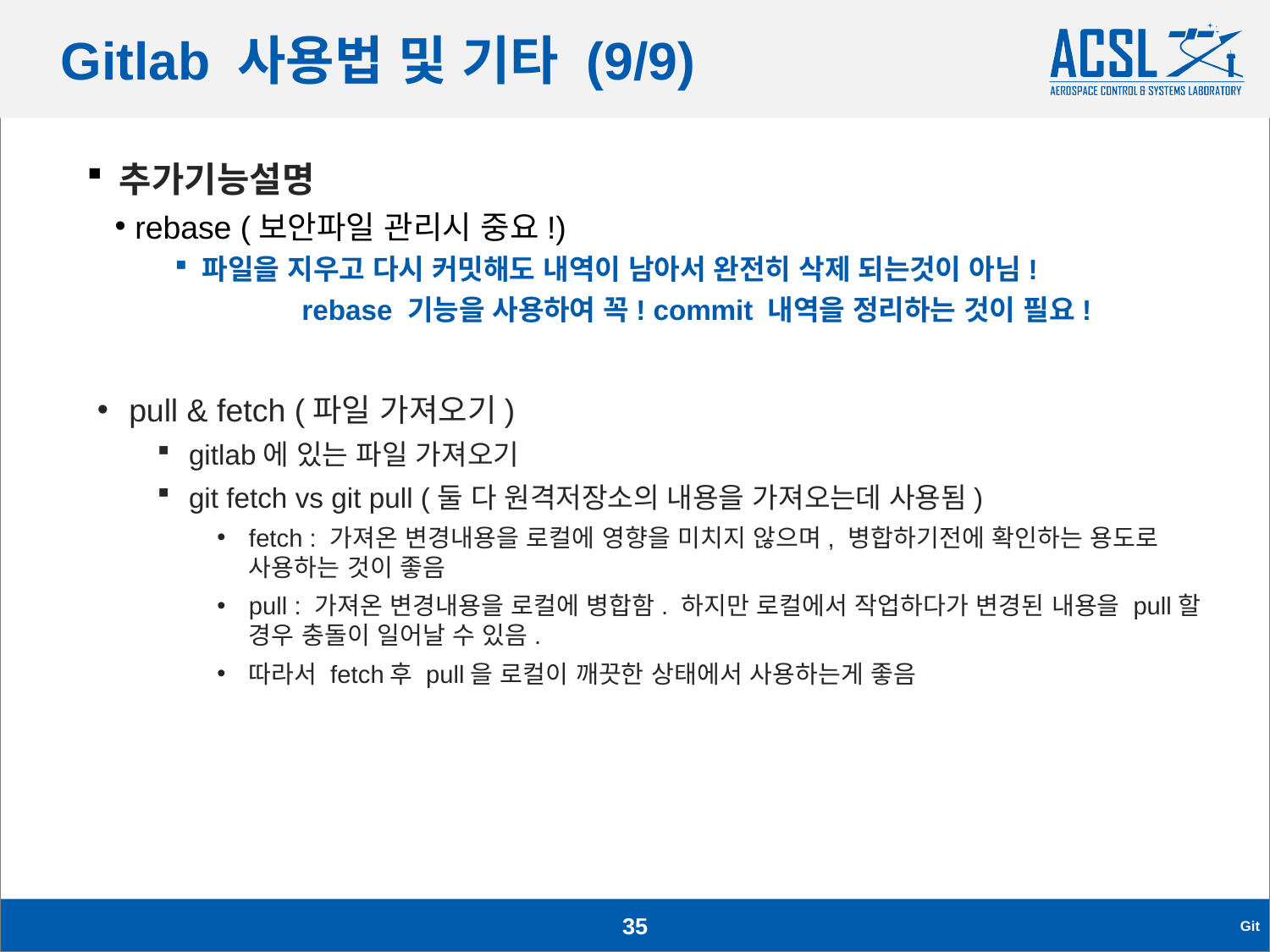

# Gitlab 사용법 및 기타 (9/9)
 추가기능설명
 rebase (보안파일 관리시 중요!)
 파일을 지우고 다시 커밋해도 내역이 남아서 완전히 삭제 되는것이 아님!
	rebase 기능을 사용하여 꼭! commit 내역을 정리하는 것이 필요!

pull & fetch (파일 가져오기)
gitlab에 있는 파일 가져오기
git fetch vs git pull (둘 다 원격저장소의 내용을 가져오는데 사용됨)
fetch : 가져온 변경내용을 로컬에 영향을 미치지 않으며, 병합하기전에 확인하는 용도로 사용하는 것이 좋음
pull : 가져온 변경내용을 로컬에 병합함. 하지만 로컬에서 작업하다가 변경된 내용을 pull할 경우 충돌이 일어날 수 있음.
따라서 fetch후 pull을 로컬이 깨끗한 상태에서 사용하는게 좋음

35
Git